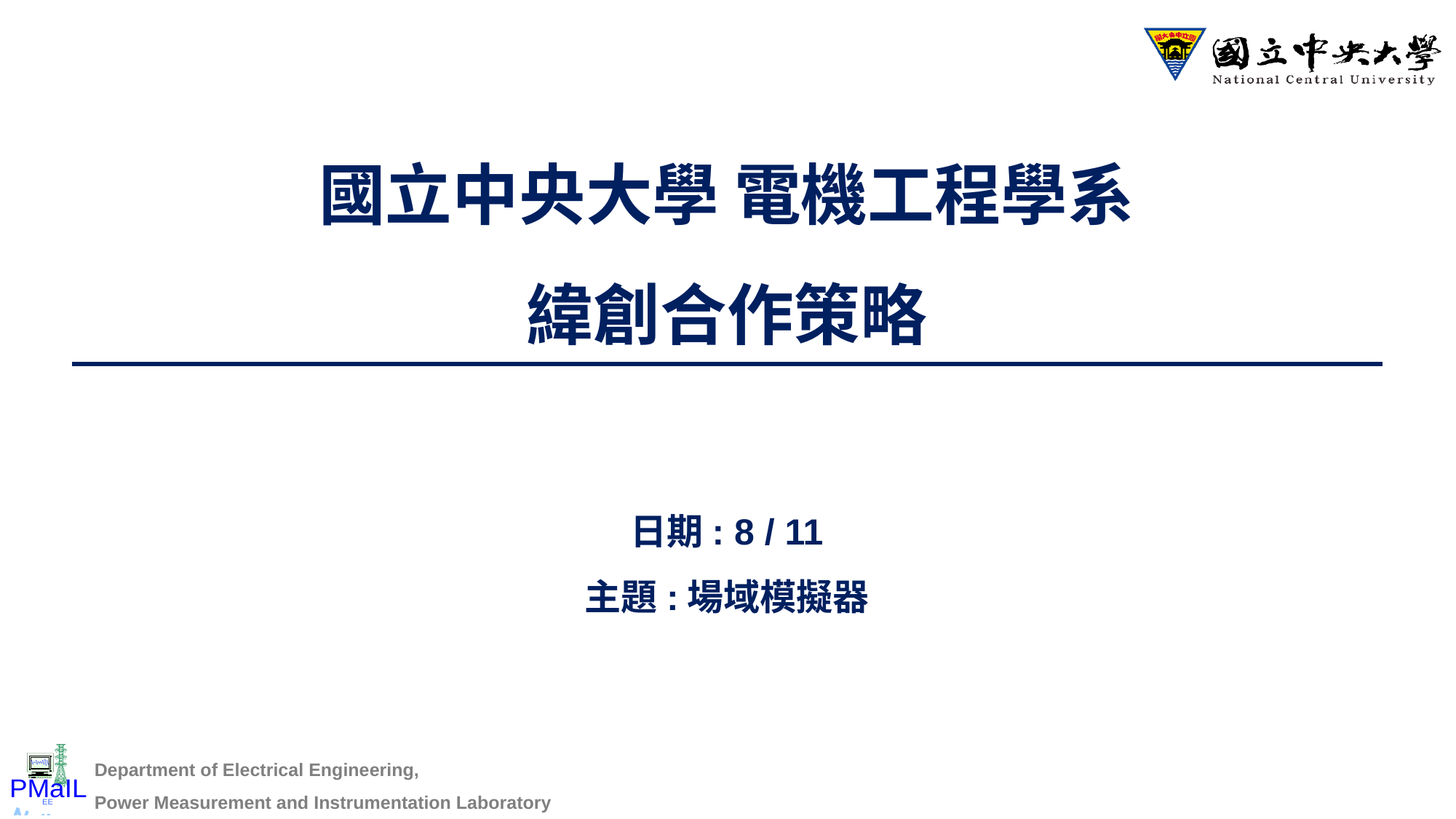

# 國立中央大學 電機工程學系 緯創合作策略
日期: 8 / 11
主題:場域模擬器